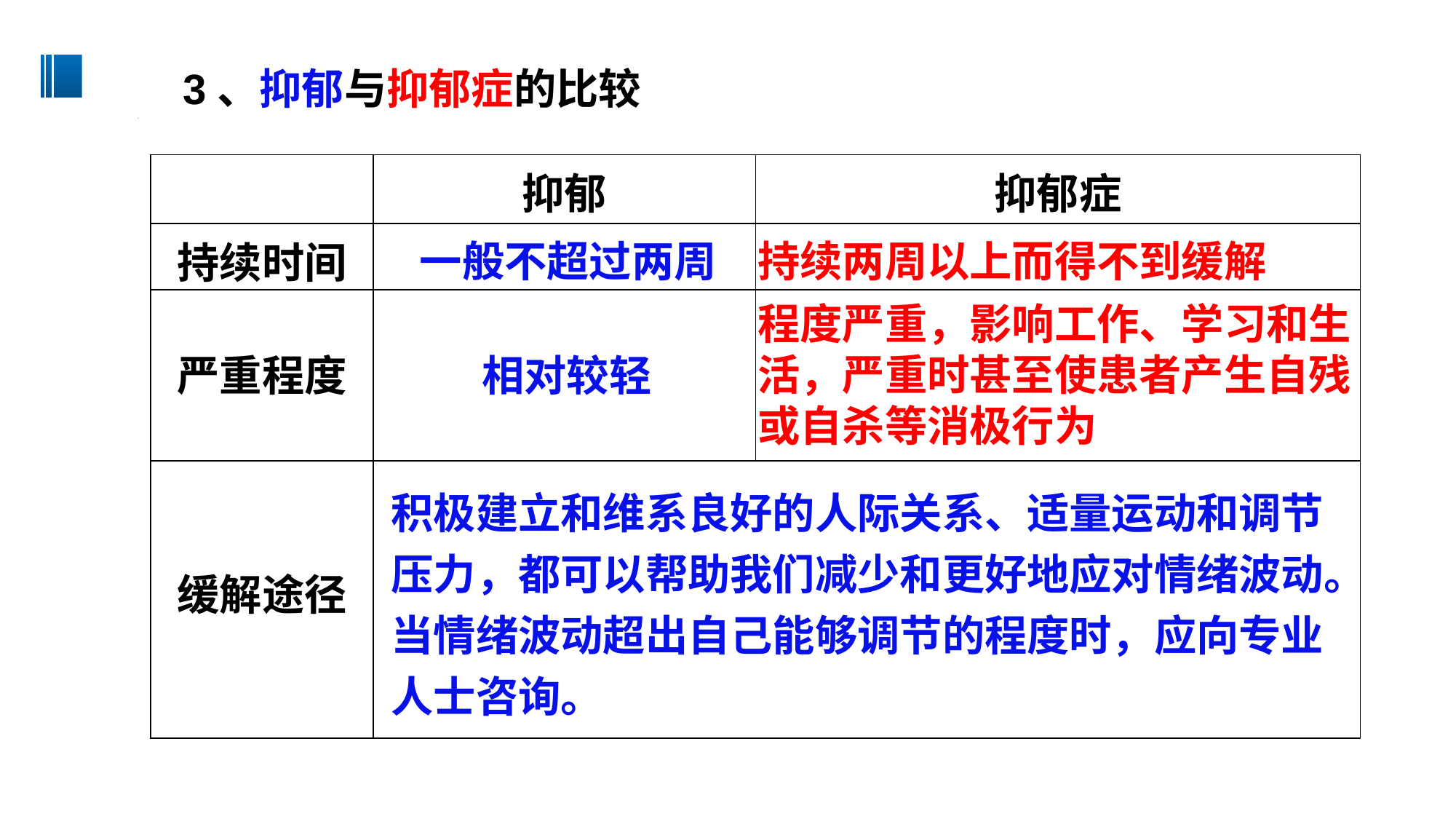

3、抑郁与抑郁症的比较
|  | 抑郁 | 抑郁症 |
| --- | --- | --- |
| 持续时间 |  |  |
| 严重程度 |  |  |
| 缓解途径 |  |  |
一般不超过两周
持续两周以上而得不到缓解
程度严重，影响工作、学习和生活，严重时甚至使患者产生自残或自杀等消极行为
相对较轻
积极建立和维系良好的人际关系、适量运动和调节压力，都可以帮助我们减少和更好地应对情绪波动。当情绪波动超出自己能够调节的程度时，应向专业人士咨询。